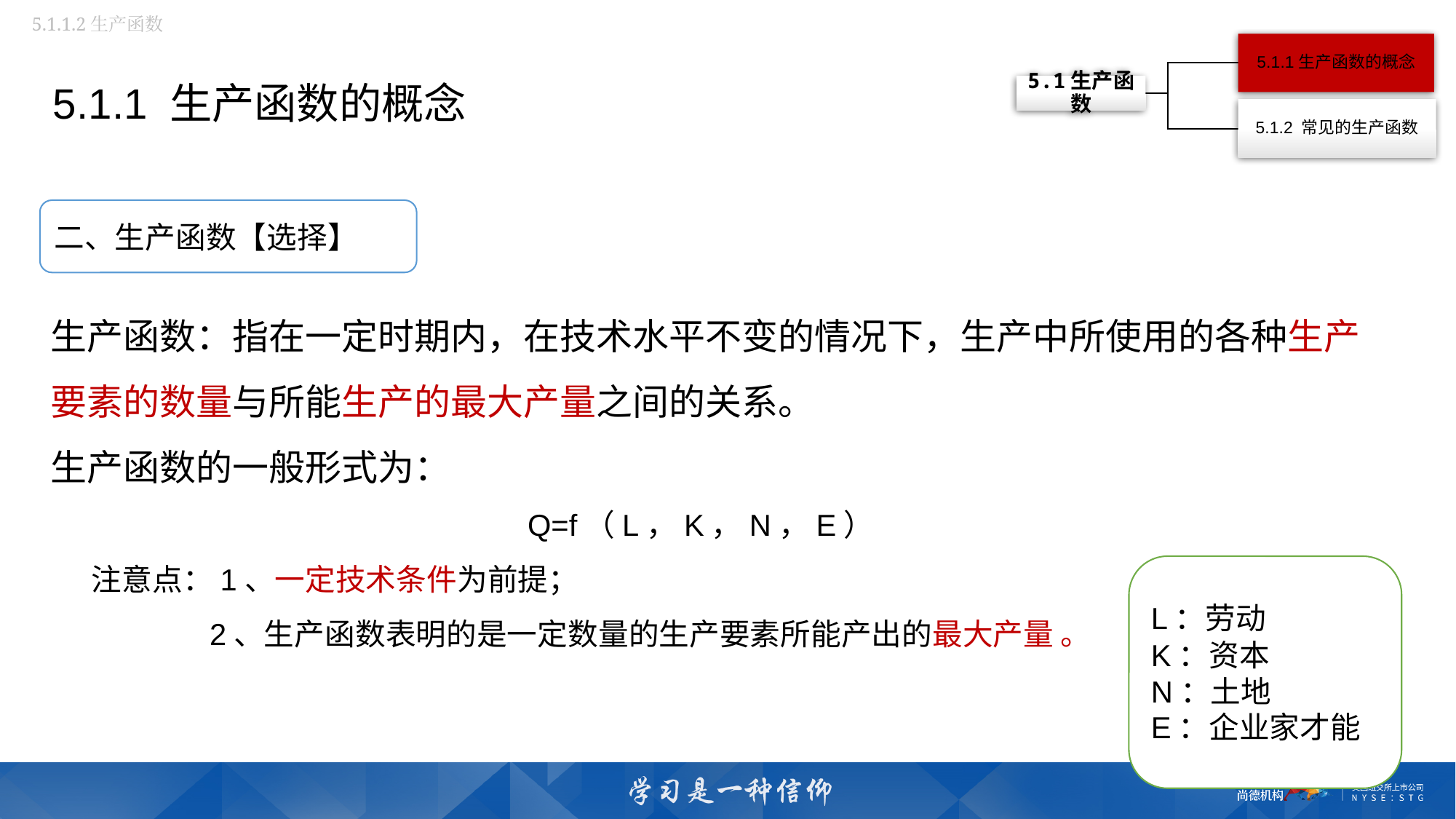

5.1生产函数
5.1.1生产函数的概念
5.1.2 常见的生产函数
5.1.1.2生产函数
5.1.1 生产函数的概念
二、生产函数【选择】
生产函数：指在一定时期内，在技术水平不变的情况下，生产中所使用的各种生产要素的数量与所能生产的最大产量之间的关系。
生产函数的一般形式为：
                                                         Q=f（L，K，N，E）
     注意点：1、一定技术条件为前提；
                   2、生产函数表明的是一定数量的生产要素所能产出的最大产量 。
L：劳动
K：资本
N：土地
E：企业家才能